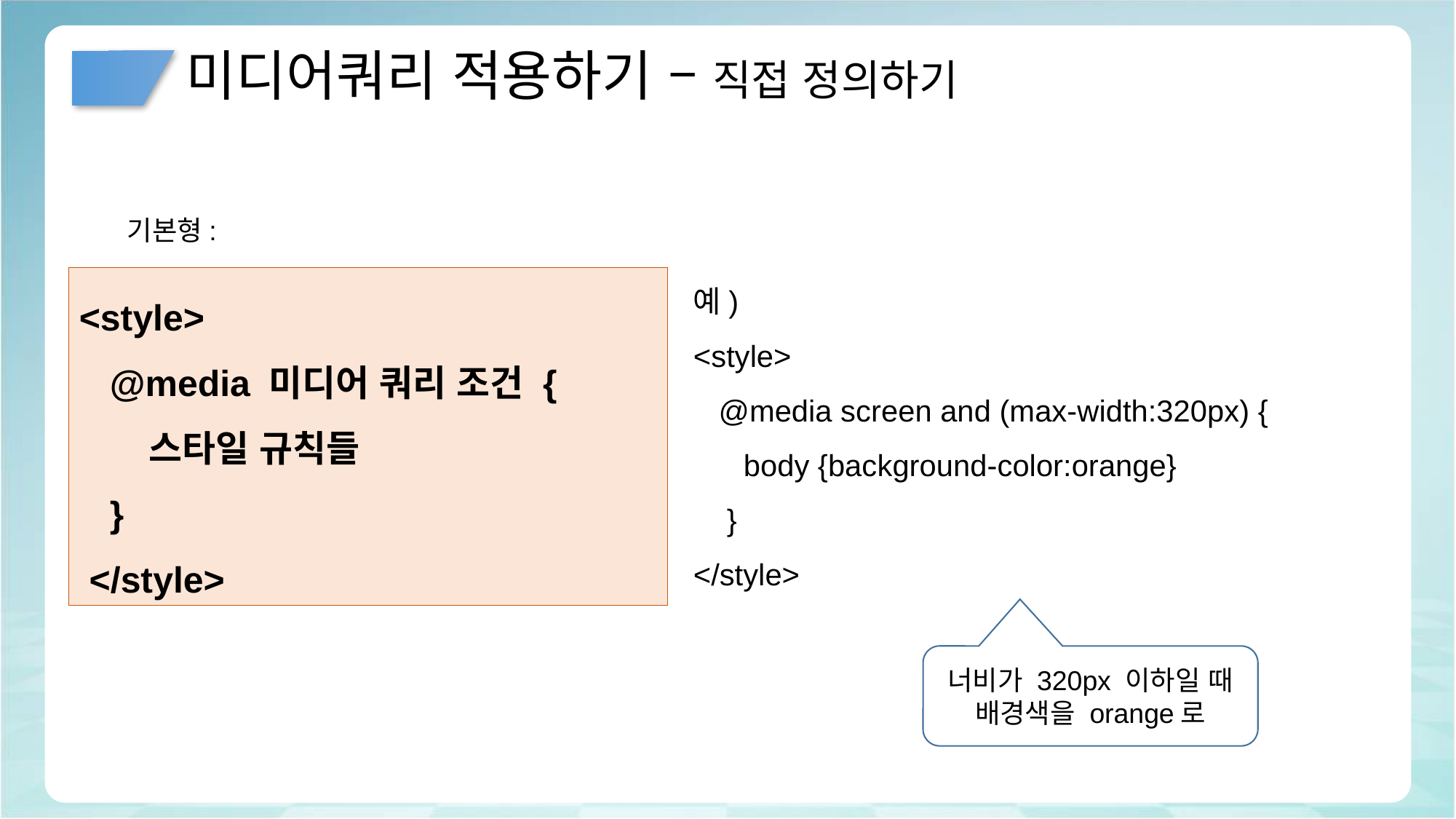

# 미디어쿼리 적용하기 – 직접 정의하기
기본형:
예)
<style>
   @media screen and (max-width:320px) {
      body {background-color:orange}
    }
</style>
<style>
   @media 미디어 쿼리 조건 {
      스타일 규칙들
   }
 </style>
너비가 320px 이하일 때 배경색을 orange로